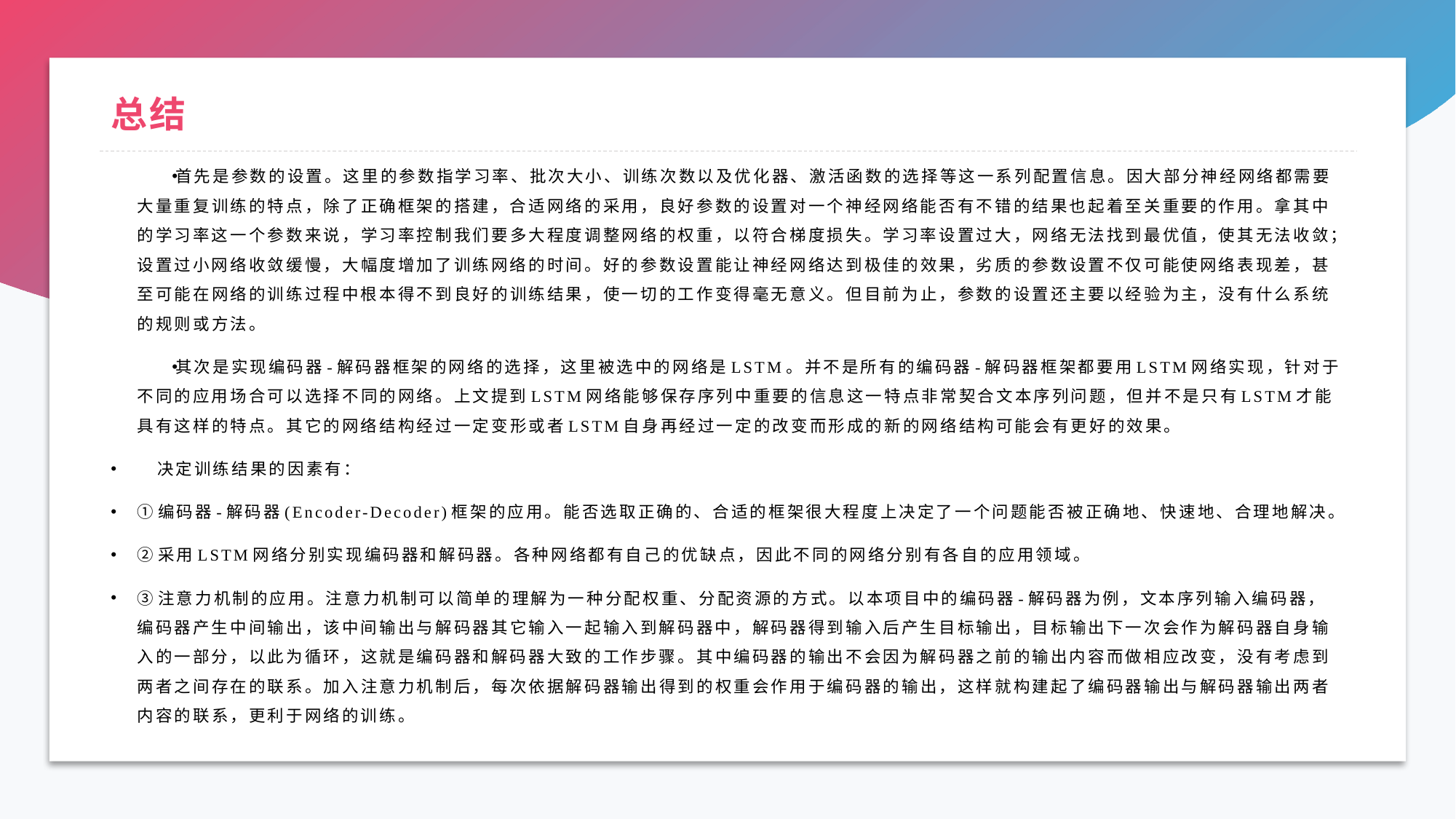

# 总结
首先是参数的设置。这里的参数指学习率、批次大小、训练次数以及优化器、激活函数的选择等这一系列配置信息。因大部分神经网络都需要大量重复训练的特点，除了正确框架的搭建，合适网络的采用，良好参数的设置对一个神经网络能否有不错的结果也起着至关重要的作用。拿其中的学习率这一个参数来说，学习率控制我们要多大程度调整网络的权重，以符合梯度损失。学习率设置过大，网络无法找到最优值，使其无法收敛；设置过小网络收敛缓慢，大幅度增加了训练网络的时间。好的参数设置能让神经网络达到极佳的效果，劣质的参数设置不仅可能使网络表现差，甚至可能在网络的训练过程中根本得不到良好的训练结果，使一切的工作变得毫无意义。但目前为止，参数的设置还主要以经验为主，没有什么系统的规则或方法。
其次是实现编码器-解码器框架的网络的选择，这里被选中的网络是LSTM。并不是所有的编码器-解码器框架都要用LSTM网络实现，针对于不同的应用场合可以选择不同的网络。上文提到LSTM网络能够保存序列中重要的信息这一特点非常契合文本序列问题，但并不是只有LSTM才能具有这样的特点。其它的网络结构经过一定变形或者LSTM自身再经过一定的改变而形成的新的网络结构可能会有更好的效果。
   决定训练结果的因素有：
①编码器-解码器(Encoder-Decoder)框架的应用。能否选取正确的、合适的框架很大程度上决定了一个问题能否被正确地、快速地、合理地解决。
②采用LSTM网络分别实现编码器和解码器。各种网络都有自己的优缺点，因此不同的网络分别有各自的应用领域。
③注意力机制的应用。注意力机制可以简单的理解为一种分配权重、分配资源的方式。以本项目中的编码器-解码器为例，文本序列输入编码器，编码器产生中间输出，该中间输出与解码器其它输入一起输入到解码器中，解码器得到输入后产生目标输出，目标输出下一次会作为解码器自身输入的一部分，以此为循环，这就是编码器和解码器大致的工作步骤。其中编码器的输出不会因为解码器之前的输出内容而做相应改变，没有考虑到两者之间存在的联系。加入注意力机制后，每次依据解码器输出得到的权重会作用于编码器的输出，这样就构建起了编码器输出与解码器输出两者内容的联系，更利于网络的训练。